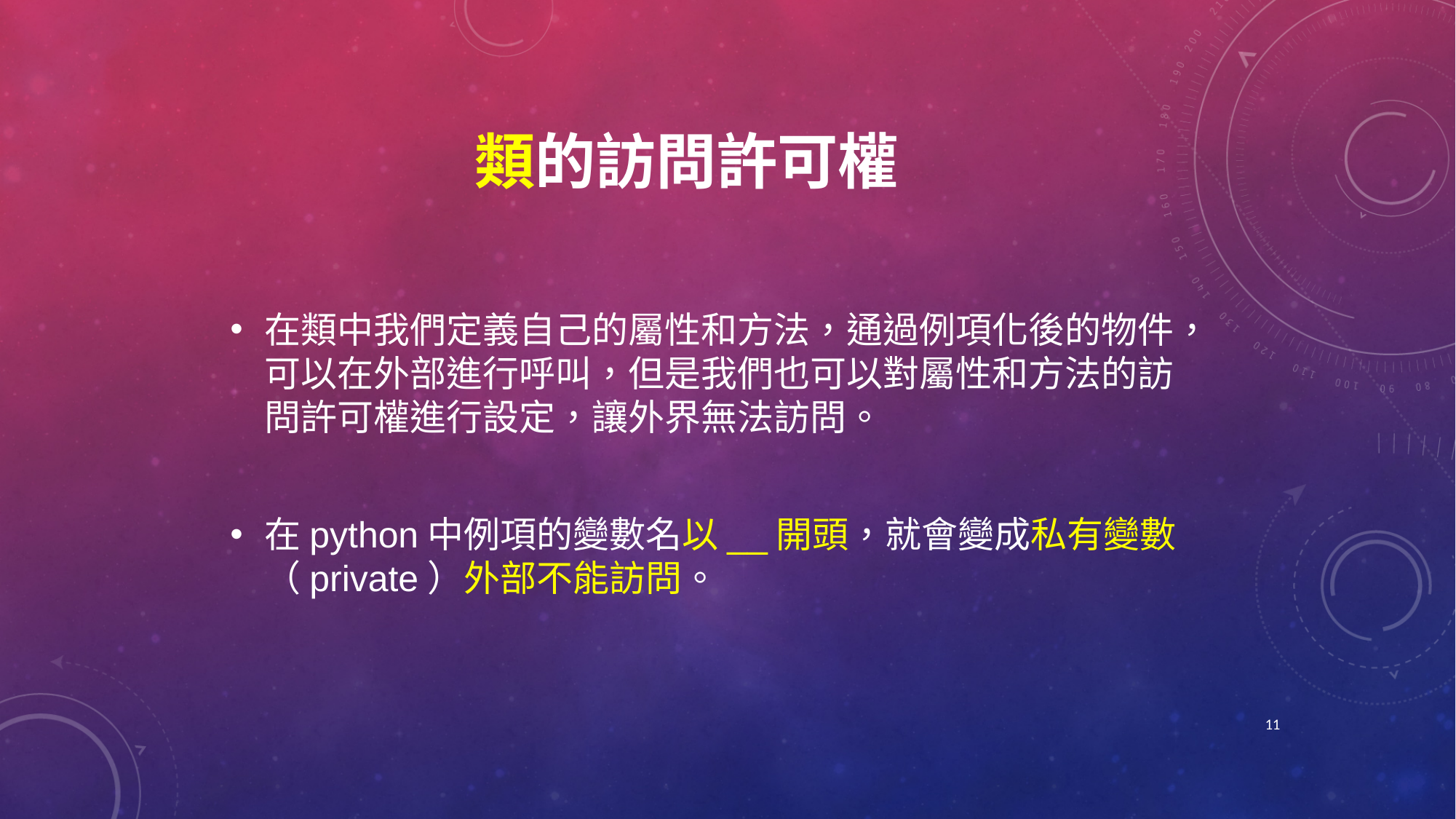

# 類的訪問許可權
在類中我們定義自己的屬性和方法，通過例項化後的物件，可以在外部進行呼叫，但是我們也可以對屬性和方法的訪問許可權進行設定，讓外界無法訪問。

在python中例項的變數名以__開頭，就會變成私有變數（private）外部不能訪問。
11